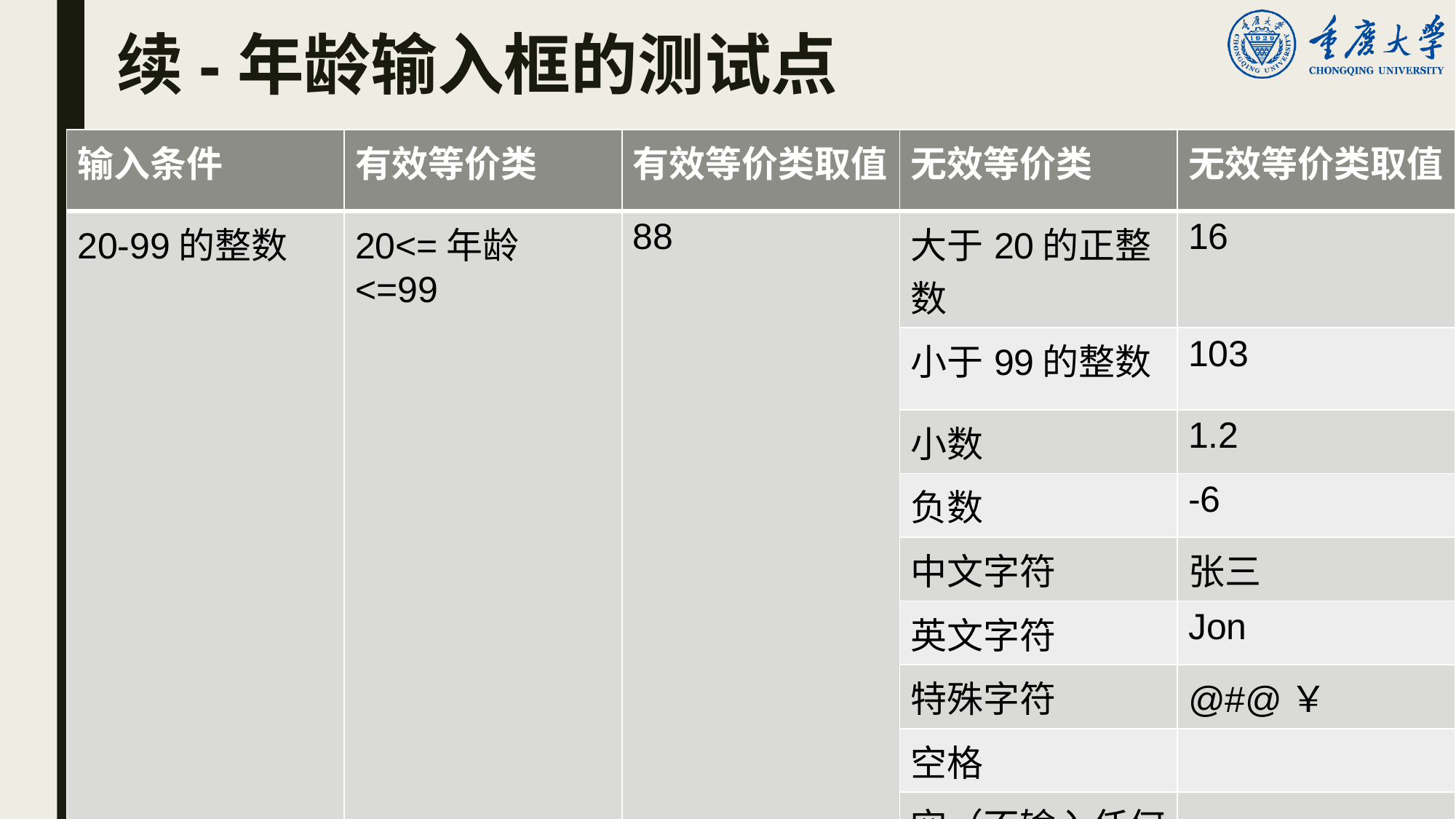

# 续-年龄输入框的测试点
| 输入条件 | 有效等价类 | 有效等价类取值 | 无效等价类 | 无效等价类取值 |
| --- | --- | --- | --- | --- |
| 20-99的整数 | 20<=年龄<=99 | 88 | 大于20的正整数 | 16 |
|  |  |  | 小于99的整数 | 103 |
|  |  |  | 小数 | 1.2 |
|  |  |  | 负数 | -6 |
|  |  |  | 中文字符 | 张三 |
|  |  |  | 英文字符 | Jon |
|  |  |  | 特殊字符 | @#@￥ |
|  |  |  | 空格 |  |
|  |  |  | 空（不输入任何字符） |  |